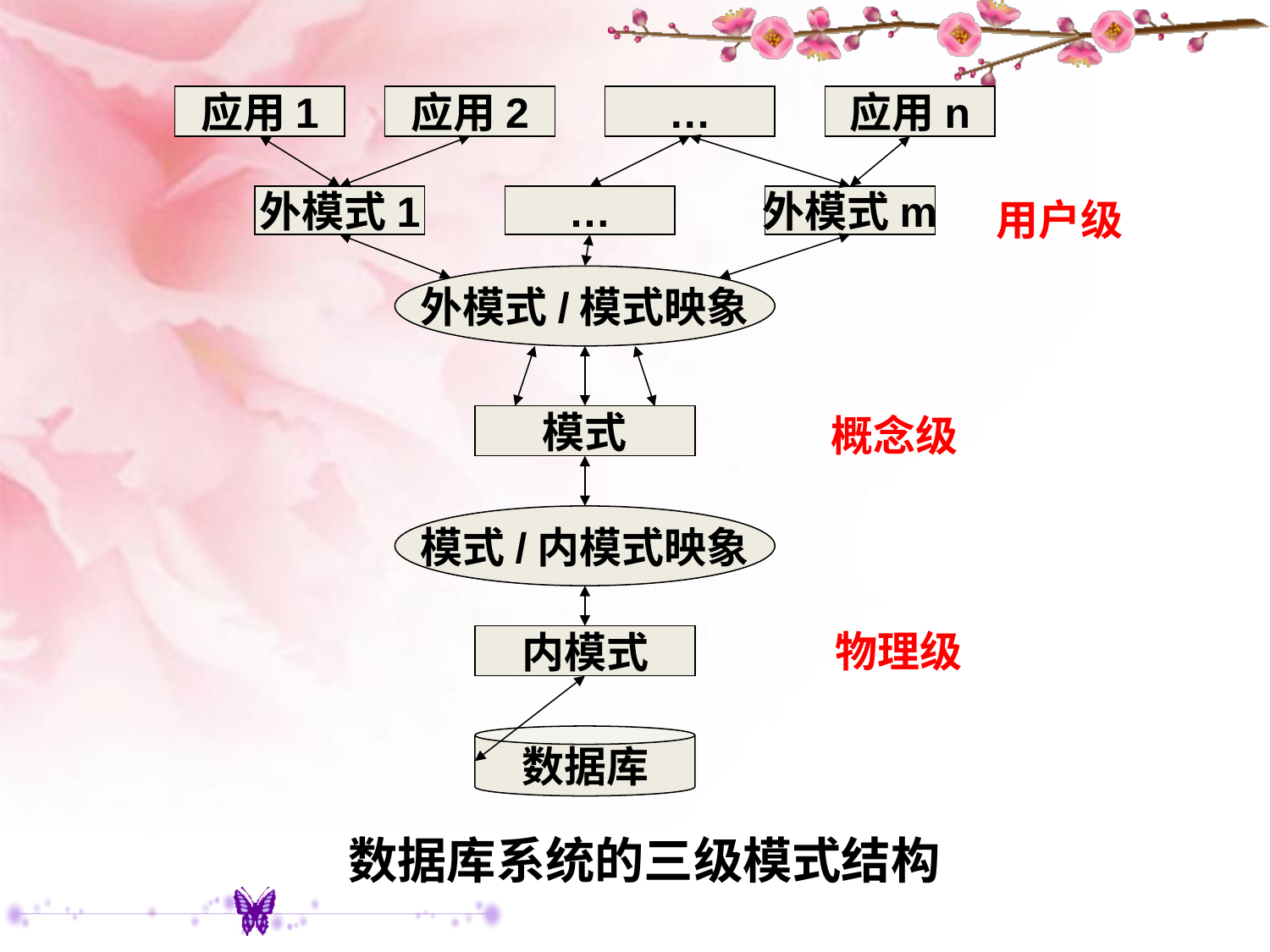

应用1
…
应用n
应用2
外模式1
…
外模式m
用户级

外模式/模式映象

概念级
模式
模式/内模式映象
物理级
内模式
数据库
			  数据库系统的三级模式结构